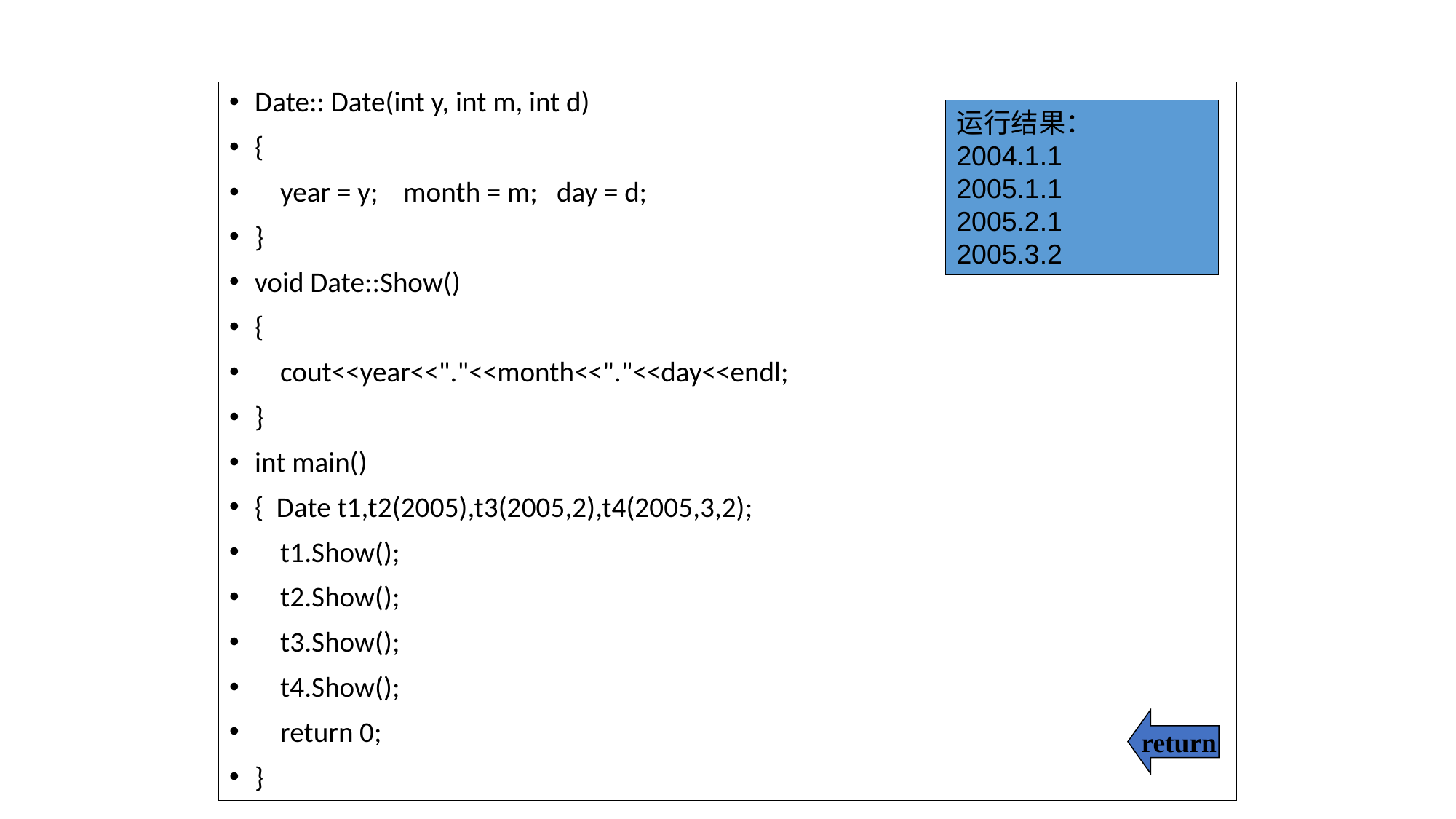

Date:: Date(int y, int m, int d)
{
    year = y;    month = m;   day = d;
}
void Date::Show()
{
    cout<<year<<"."<<month<<"."<<day<<endl;
}
int main()
{  Date t1,t2(2005),t3(2005,2),t4(2005,3,2);
    t1.Show();
    t2.Show();
    t3.Show();
    t4.Show();
    return 0;
}
运行结果：
2004.1.1
2005.1.1
2005.2.1
2005.3.2
return